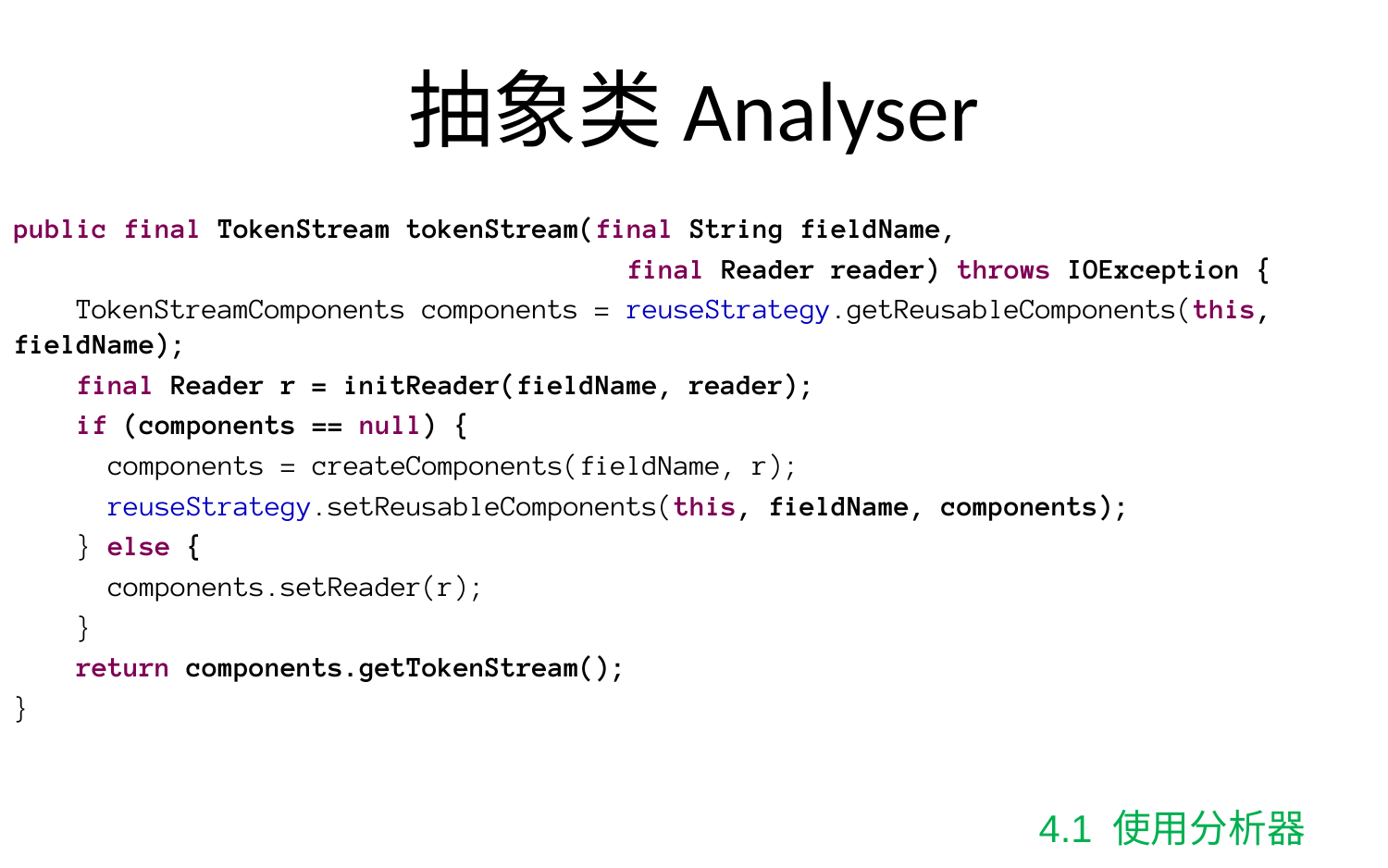

# 抽象类Analyser
public final TokenStream tokenStream(final String fieldName,
                                       final Reader reader) throws IOException {
    TokenStreamComponents components = reuseStrategy.getReusableComponents(this, fieldName);
    final Reader r = initReader(fieldName, reader);
    if (components == null) {
      components = createComponents(fieldName, r);
      reuseStrategy.setReusableComponents(this, fieldName, components);
    } else {
      components.setReader(r);
    }
    return components.getTokenStream();
}
4.1 使用分析器